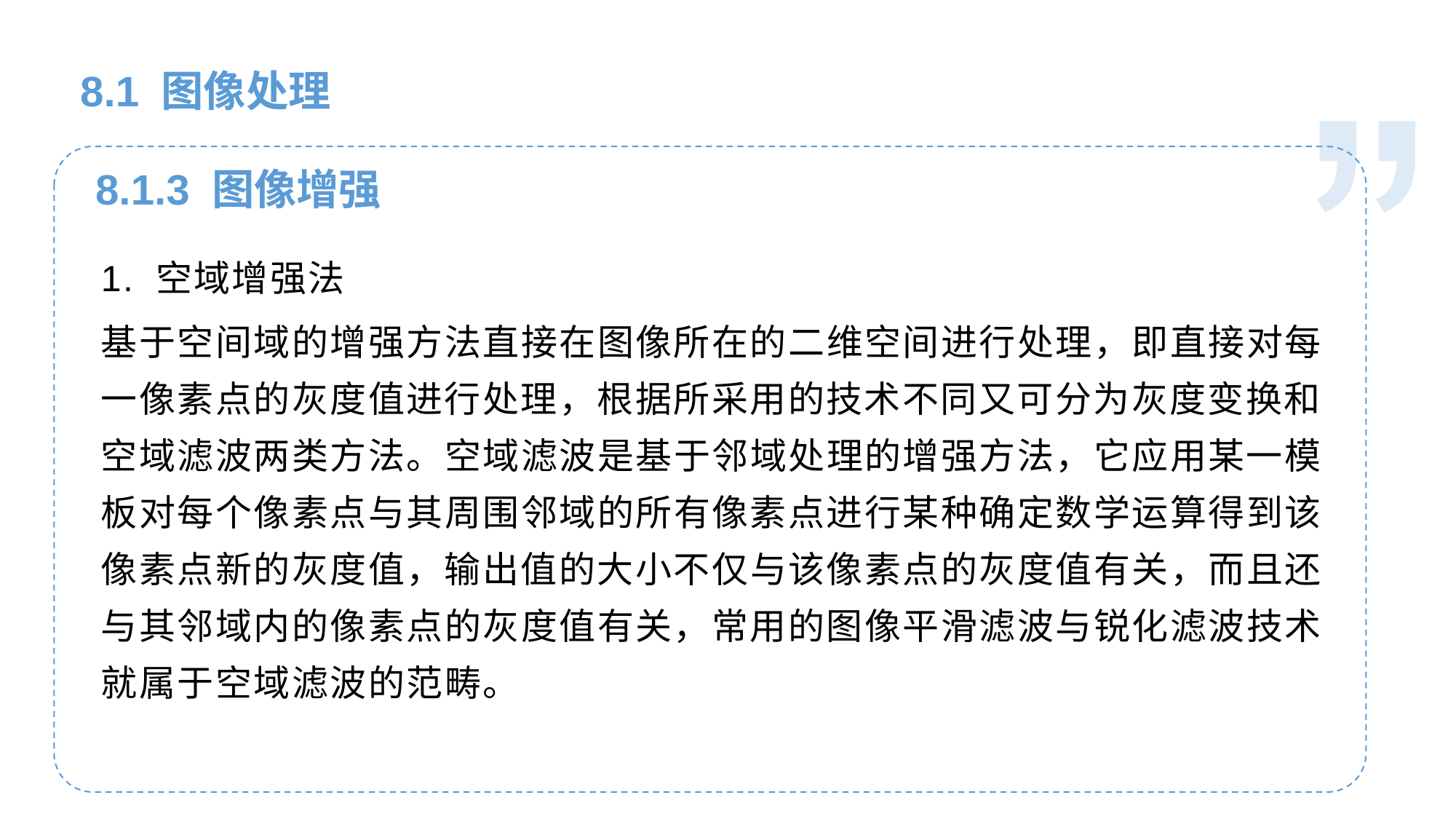

人工智能基础
8.1 图像处理

8.1.3 图像增强
1. 空域增强法
基于空间域的增强方法直接在图像所在的二维空间进行处理，即直接对每一像素点的灰度值进行处理，根据所采用的技术不同又可分为灰度变换和空域滤波两类方法。空域滤波是基于邻域处理的增强方法，它应用某一模板对每个像素点与其周围邻域的所有像素点进行某种确定数学运算得到该像素点新的灰度值，输出值的大小不仅与该像素点的灰度值有关，而且还与其邻域内的像素点的灰度值有关，常用的图像平滑滤波与锐化滤波技术就属于空域滤波的范畴。